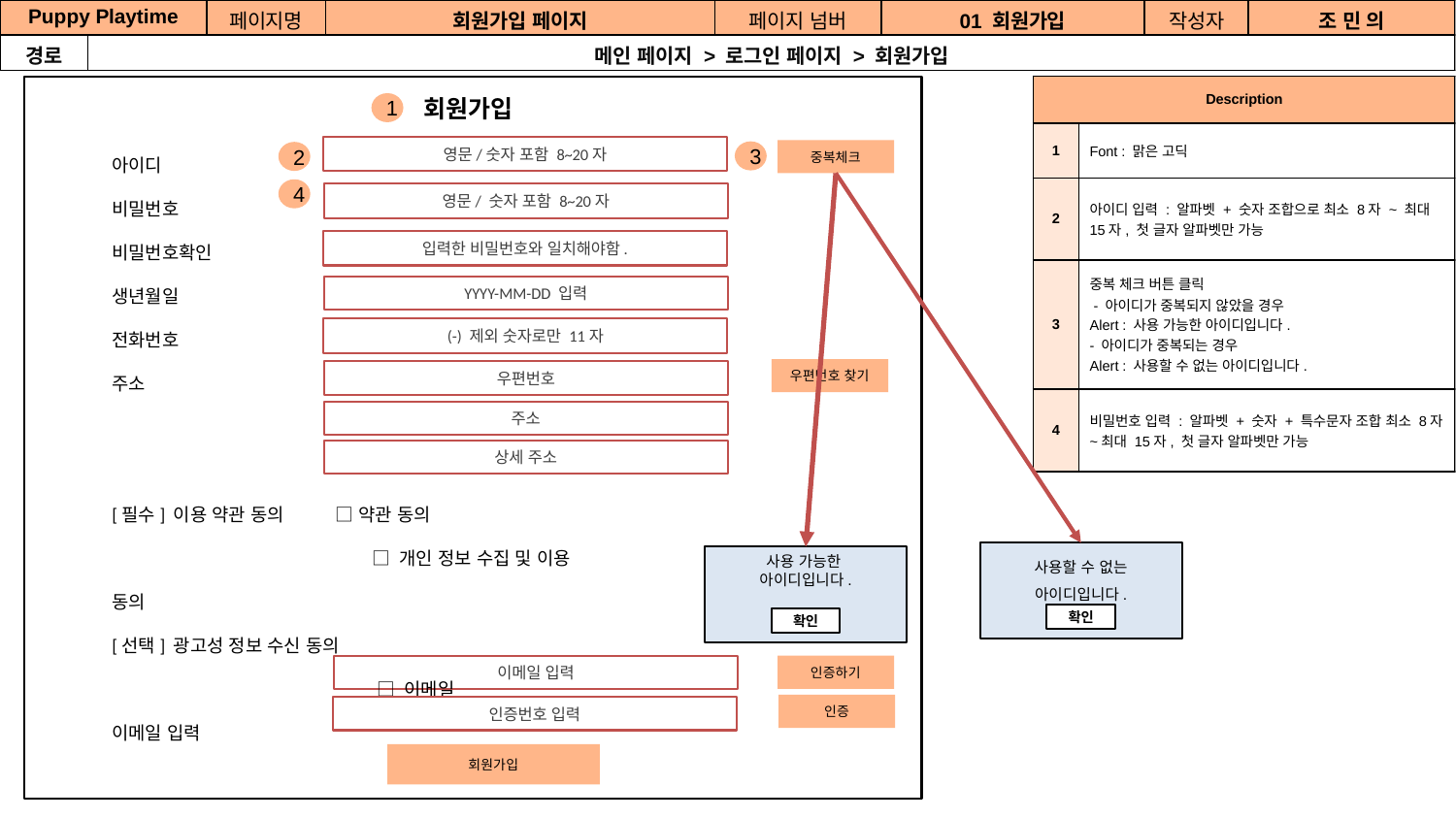

| Puppy Playtime | 김 주 영 | 페이지명 | 회원가입 페이지 | 페이지 넘버 | 01 회원가입 | 작성자 | 조 민 의 |
| --- | --- | --- | --- | --- | --- | --- | --- |
| 경로 | 메인 페이지 > 로그인 페이지 > 회원가입 | 김 주 영 | 김 주 영 | 김 주 영 | 김 주 영 | 김 주 영 | 김 주 영 |
| Description | 뒤로 가기를 수행한다. |
| --- | --- |
| 1 | Font : 맑은 고딕 |
| 2 | 아이디 입력 : 알파벳 + 숫자 조합으로 최소 8자 ~ 최대 15자, 첫 글자 알파벳만 가능 |
| 3 | 중복 체크 버튼 클릭 - 아이디가 중복되지 않았을 경우 Alert : 사용 가능한 아이디입니다. - 아이디가 중복되는 경우 Alert : 사용할 수 없는 아이디입니다. |
| 4 | 비밀번호 입력 : 알파벳 + 숫자 + 특수문자 조합 최소 8자 ~최대 15자, 첫 글자 알파벳만 가능 |

회원가입
1
아이디
비밀번호
비밀번호확인
생년월일
전화번호
주소

[필수] 이용 약관 동의          □ 약관 동의
                                                   □ 개인 정보 수집 및 이용 동의
[선택] 광고성 정보 수신 동의
                                                    □ 이메일
이메일 입력

영문/숫자 포함 8~20자
중복체크
3
2
4
영문/ 숫자 포함 8~20자
입력한 비밀번호와 일치해야함.
YYYY-MM-DD 입력
(-) 제외 숫자로만 11자
우편번호 찾기
우편번호
주소
상세 주소
사용할 수 없는 아이디입니다.
확인
사용 가능한
아이디입니다.

확인
이메일 입력
인증하기
인증
인증번호 입력
회원가입